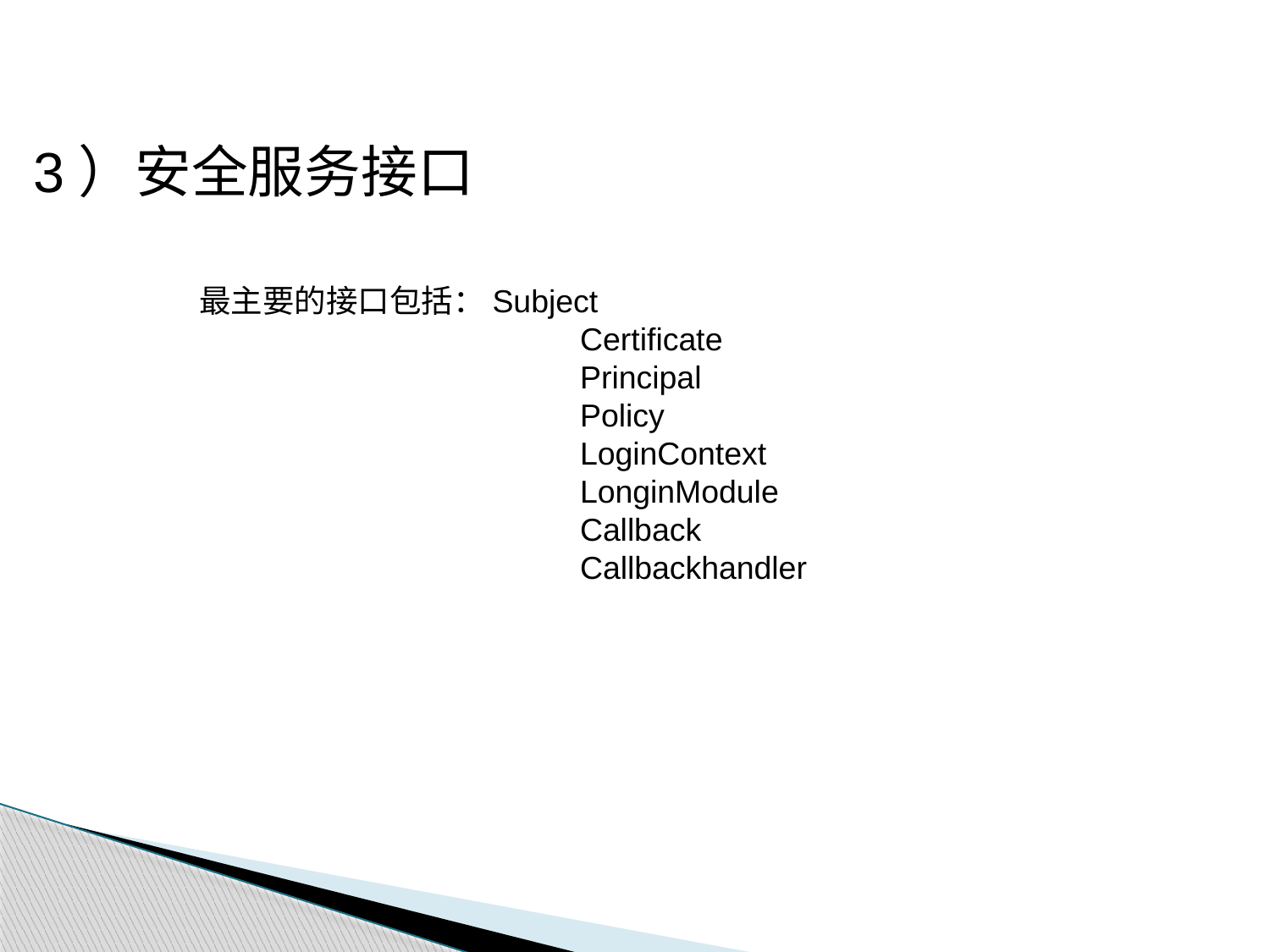

3）安全服务接口
最主要的接口包括：Subject
			Certificate
			Principal
			Policy
			LoginContext
			LonginModule
			Callback
			Callbackhandler